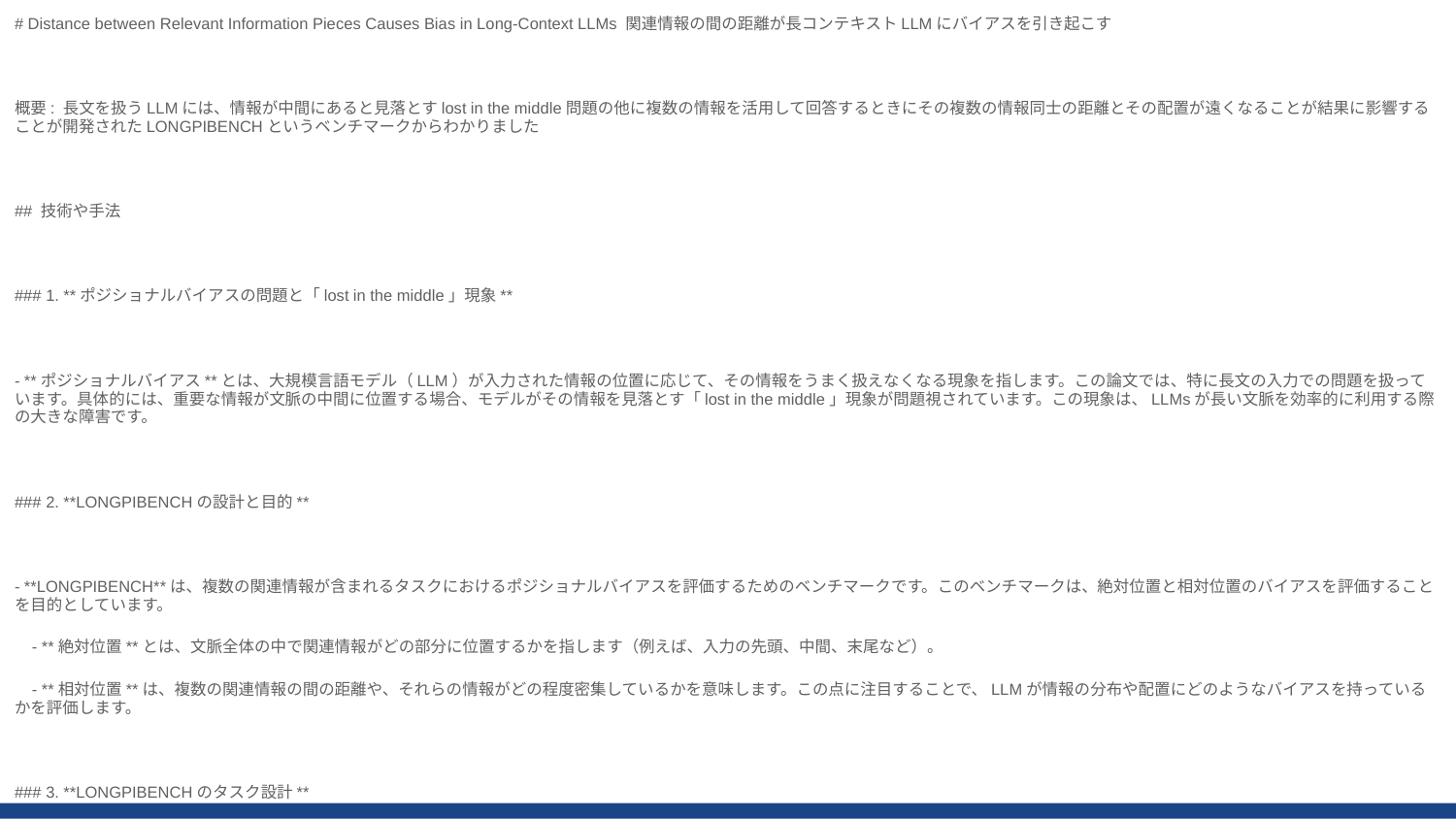

# Distance between Relevant Information Pieces Causes Bias in Long-Context LLMs 関連情報の間の距離が長コンテキストLLMにバイアスを引き起こす

概要: 長文を扱うLLMには、情報が中間にあると見落とすlost in the middle問題の他に複数の情報を活用して回答するときにその複数の情報同士の距離とその配置が遠くなることが結果に影響することが開発されたLONGPIBENCHというベンチマークからわかりました

## 技術や手法

### 1. **ポジショナルバイアスの問題と「lost in the middle」現象**

- **ポジショナルバイアス**とは、大規模言語モデル（LLM）が入力された情報の位置に応じて、その情報をうまく扱えなくなる現象を指します。この論文では、特に長文の入力での問題を扱っています。具体的には、重要な情報が文脈の中間に位置する場合、モデルがその情報を見落とす「lost in the middle」現象が問題視されています。この現象は、LLMsが長い文脈を効率的に利用する際の大きな障害です。

### 2. **LONGPIBENCHの設計と目的**

- **LONGPIBENCH**は、複数の関連情報が含まれるタスクにおけるポジショナルバイアスを評価するためのベンチマークです。このベンチマークは、絶対位置と相対位置のバイアスを評価することを目的としています。
    - **絶対位置**とは、文脈全体の中で関連情報がどの部分に位置するかを指します（例えば、入力の先頭、中間、末尾など）。
    - **相対位置**は、複数の関連情報の間の距離や、それらの情報がどの程度密集しているかを意味します。この点に注目することで、LLMが情報の分布や配置にどのようなバイアスを持っているかを評価します。

### 3. **LONGPIBENCHのタスク設計**

- **LONGPIBENCH**は、以下の3つのタスクで構成されています：
    1. **Table SQL**: 長いテーブルから特定の条件に一致するエントリを正確に検索するタスクです。例えば、「特定の国に所属する全てのレコードを探す」といったもので、関連情報の位置に依存せずに正確な情報検索を求められます。
    2. **Timeline Reordering**: 歴史的な出来事のリストを時系列順に並べ替えるタスクです。モデルは文脈内のイベント情報を適切に取得し、その順序を判断しなければなりません。このタスクは、情報がどの位置にあるかだけでなく、相互の関連性を理解する必要があります。
    3. **Equation Solving**: 多くの方程式の中から目的の変数を解くタスクです。特に線形方程式を扱い、逐次的な情報処理が求められます。このタスクでは、複数の関連情報が依存関係を持ち、どれかのステップで失敗すると全体の答えが間違うという難しさがあります。

### 4. **LONGPIBENCHのデータ構築**

- データは、複数のタスクにおいて関連情報の位置（絶対位置と相対位置）をさまざまに変更することで構築されています。
    - **データの増強**: 基本的なシードデータを手動でアノテーションし、その後、関連情報の位置を変えることでデータの増強を行いました。例えば、SQLのテーブルエントリを並べ替えたり、イベントの順序を変更したり、方程式の配置を変えたりすることで、多様なパターンのデータを生成しています。
    - **絶対位置の評価**: 各文脈を16のセグメントに分けて、その中に関連情報を配置することで、関連情報が文脈のどの位置にあるとモデルの性能に影響を与えるかを評価しました。
    - **相対位置の評価**: 複数の関連情報間の距離を調整し、最も密集した配置から等間隔に配置されたものまで16段階で評価しました。これにより、情報が近くに集まっている場合と広がっている場合でのモデルの性能を比較することができます。

### 5. **評価されたモデルと結果**

- **11のLLMs**を用いてLONGPIBENCHで評価を行いました。これには、6つのオープンソースモデル（例えばLlama-3.1-InstructやQwen-2.5）と、5つの商用モデル（例えばGPT-4o-miniやClaude-3-Haiku）が含まれています。
- **結果の概要**:
    1. **絶対位置に対するバイアス**: 多くのモデルは絶対位置による「lost in the middle」問題に対して以前よりも強固になっています。特に、パラメータ数が多いモデルは中間部分の情報をうまく利用できるようになっています。
    2. **相対位置に対するバイアス**: すべてのモデルが相対位置によるバイアスを示しました。関連情報の間隔が広がると、性能が急激に低下し、その後ゆっくりと安定する傾向があります。このことから、情報の配置密度がモデルの性能に大きく影響することが分かります。

### 6. **パラメータサイズとクエリ配置の影響**

- **パラメータサイズの影響**: モデルのパラメータ数を増やすと、絶対位置に対する堅牢性が向上し、特に「lost in the middle」問題が軽減されることが分かりました。しかし、相対位置に対するバイアスの軽減には、パラメータの増加のみでは効果が限定的でした。
- **クエリ配置の影響**: クエリを文脈の冒頭に配置することが、モデルの性能にプラスの影響を与えることが示されています。特に、クエリが最後に配置される場合、モデルがクエリ情報にうまくアクセスできないことが原因で性能が低下することが確認されています。

### 7. **品質管理とデータ整備**

- **手動アノテーションと品質管理**: LONGPIBENCHのデータは一部手動でアノテーションされ、生成されたデータの品質を保つためにルールベースのチェックや修正を実施しました。また、知識漏洩を防ぐため、イベントデータを匿名化し、実在のデータに依存しないように工夫しています。

### 関連論文

- "Lost in the Middle: How Language Models Use Long Contexts" by Nelson F. Liu et al.
- "LM-infinite: Zero-shot Extreme Length Generalization for Large Language Models" by Chi Han et al.